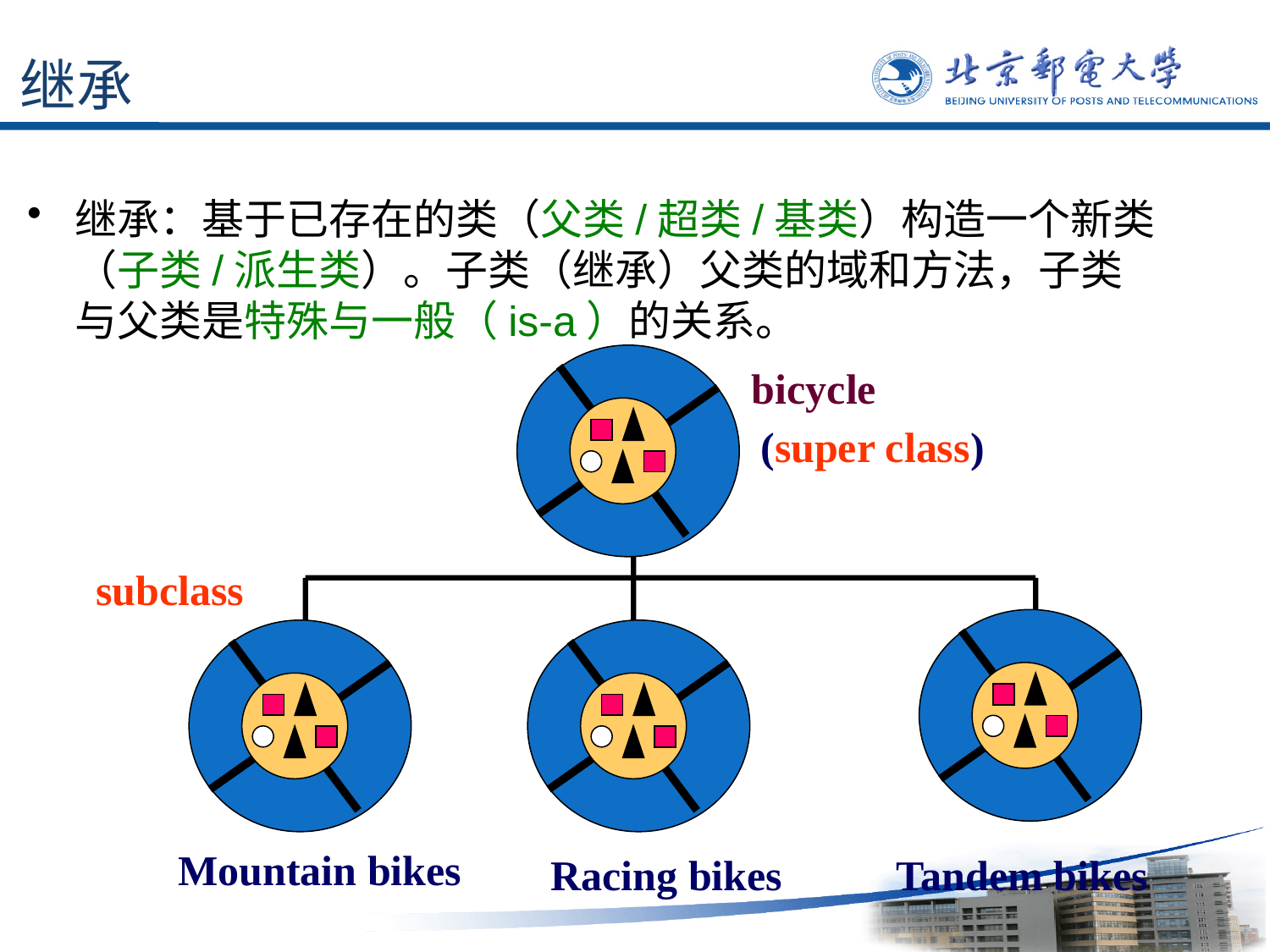

# 继承
继承：基于已存在的类（父类/超类/基类）构造一个新类（子类/派生类）。子类（继承）父类的域和方法，子类与父类是特殊与一般（is-a）的关系。

bicycle
(super class)
subclass

Tandem bikes

Mountain bikes

Racing bikes